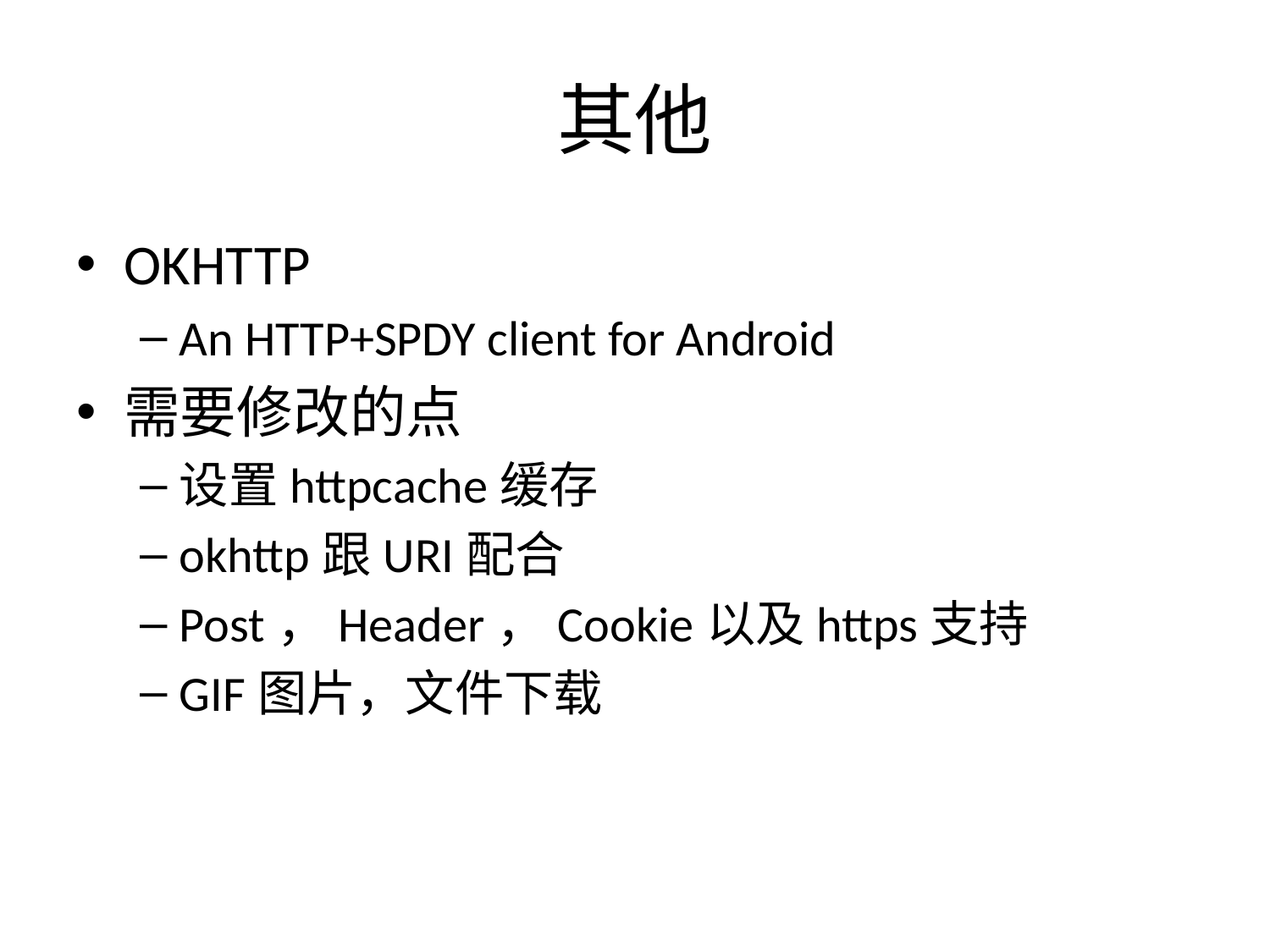

# 其他
OKHTTP
An HTTP+SPDY client for Android
需要修改的点
设置httpcache缓存
okhttp跟URI配合
Post，Header，Cookie以及https支持
GIF图片，文件下载